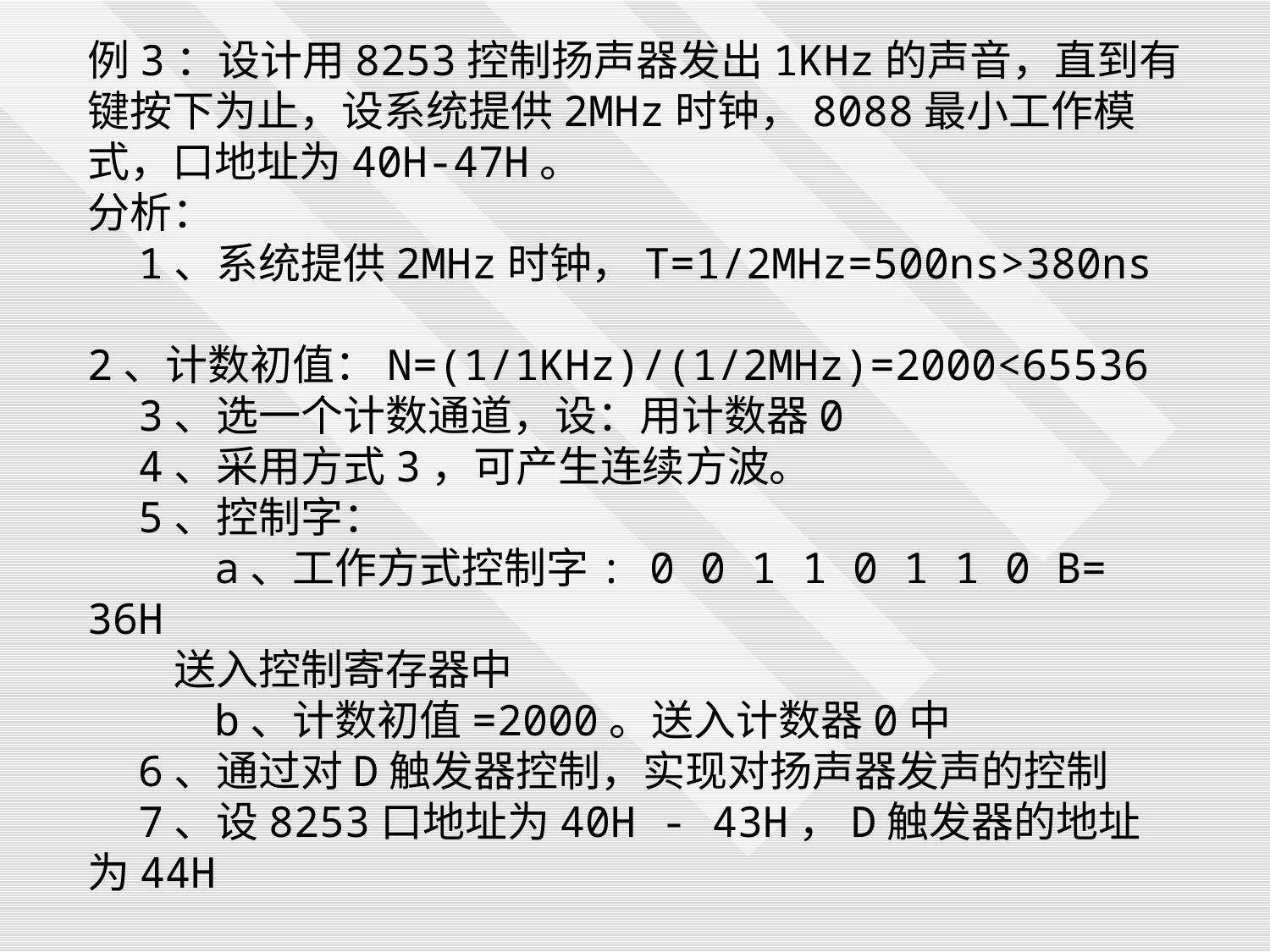

例3：设计用8253控制扬声器发出1KHz的声音，直到有键按下为止，设系统提供2MHz时钟，8088最小工作模式，口地址为40H-47H。
分析：
  1、系统提供2MHz时钟，T=1/2MHz=500ns>380ns
  2、计数初值：N=(1/1KHz)/(1/2MHz)=2000<65536
  3、选一个计数通道，设：用计数器0
  4、采用方式3，可产生连续方波。
  5、控制字：
     a、工作方式控制字: 0 0 1 1 0 1 1 0 B= 36H
        送入控制寄存器中
     b、计数初值=2000。送入计数器0中
  6、通过对D触发器控制，实现对扬声器发声的控制
  7、设8253口地址为40H - 43H，D触发器的地址为44H